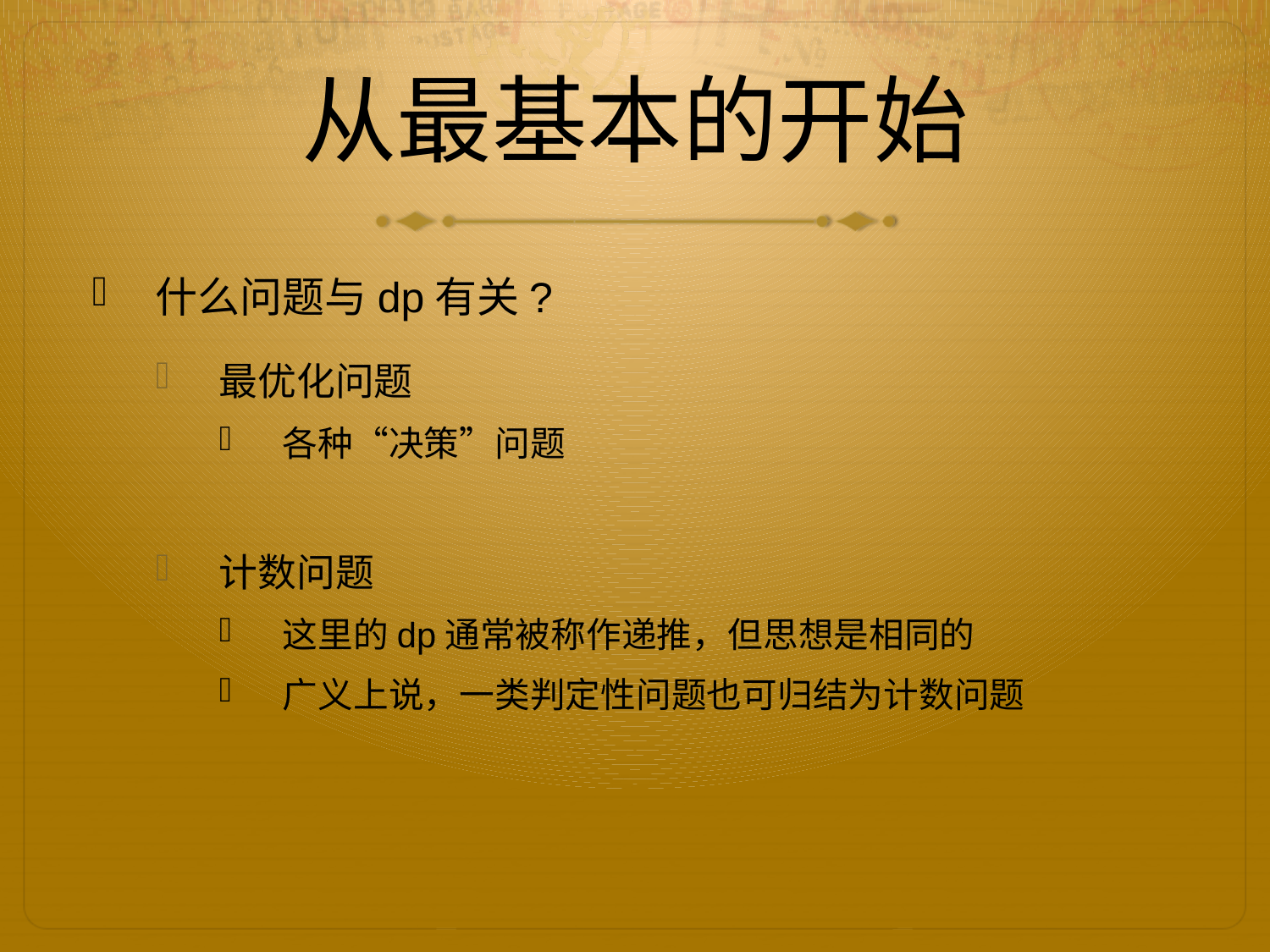

# 从最基本的开始
什么问题与dp有关?
最优化问题
各种“决策”问题

计数问题
这里的dp通常被称作递推，但思想是相同的
广义上说，一类判定性问题也可归结为计数问题